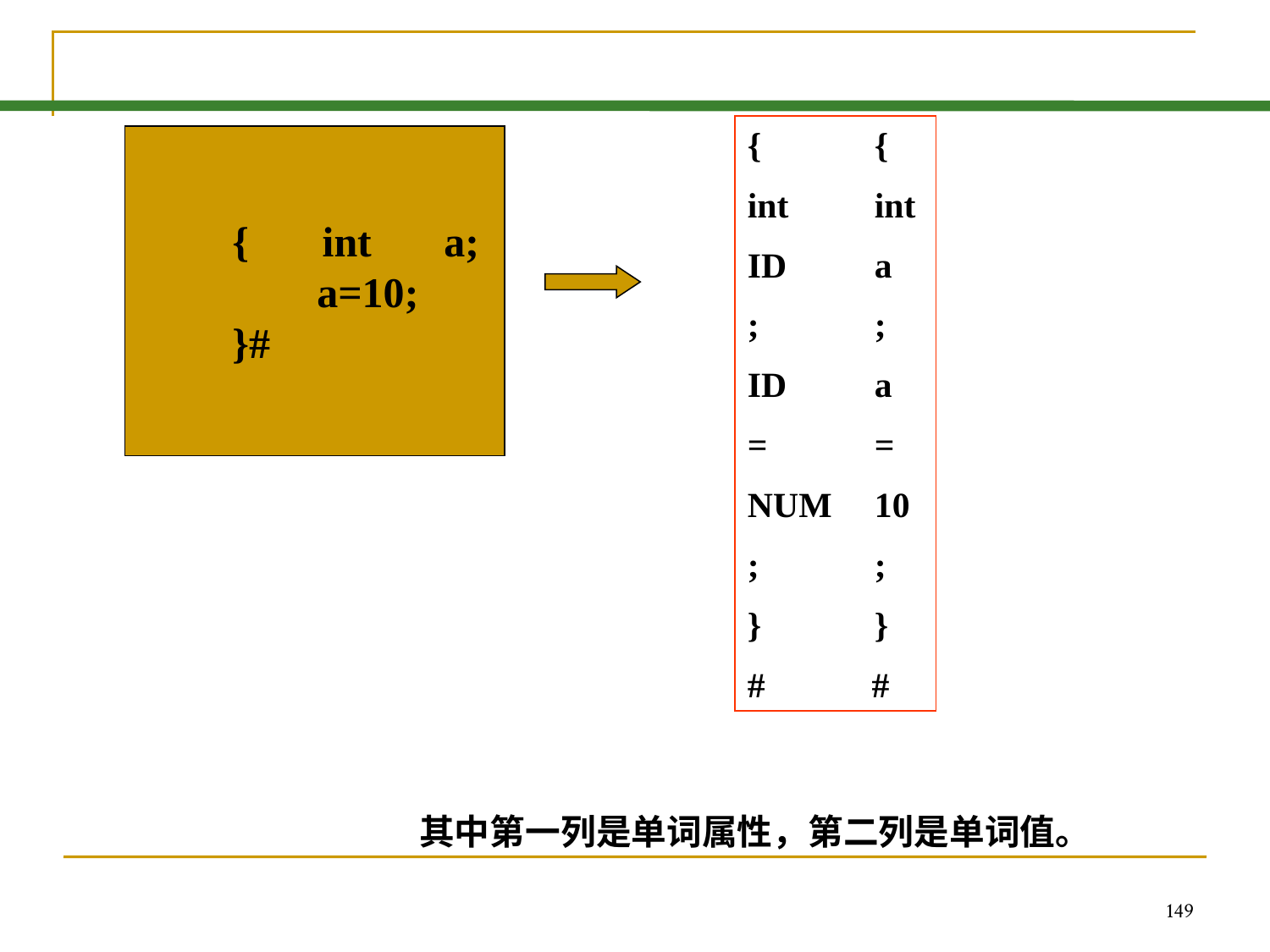

{	{
int	int
ID	a
;	;
ID	a
=	=
NUM	10
;	;
}	}
#            #

　　{ 　int　 a;
　　　　a=10;
　　}#

其中第一列是单词属性，第二列是单词值。
149